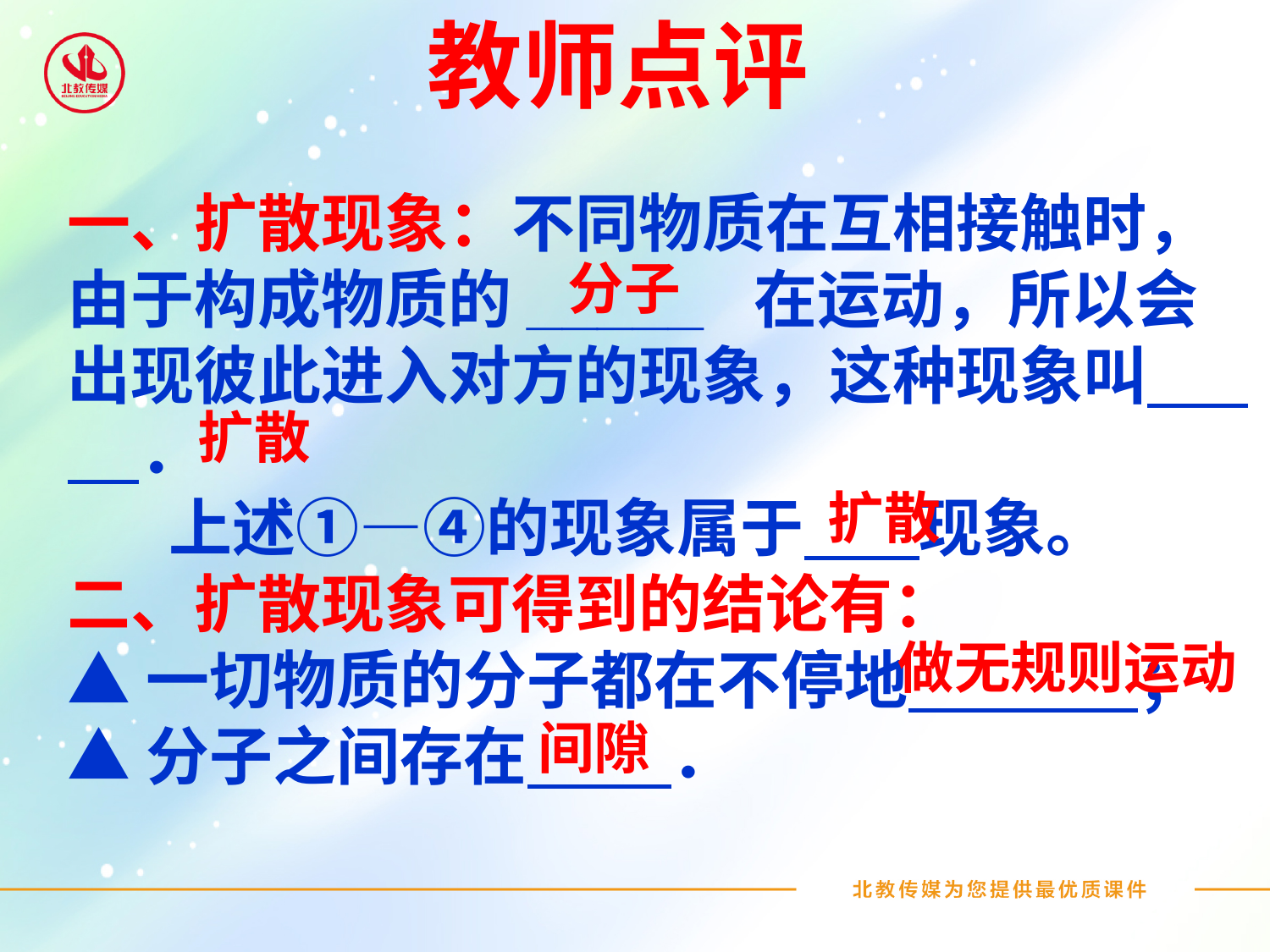

教师点评
一、扩散现象：不同物质在互相接触时，由于构成物质的_____  在运动，所以会出现彼此进入对方的现象，这种现象叫             ．
      上述①—④的现象属于        现象。
二、扩散现象可得到的结论有：
▲一切物质的分子都在不停地                ；
▲分子之间存在          ．
分子
扩散
扩散
做无规则运动
间隙